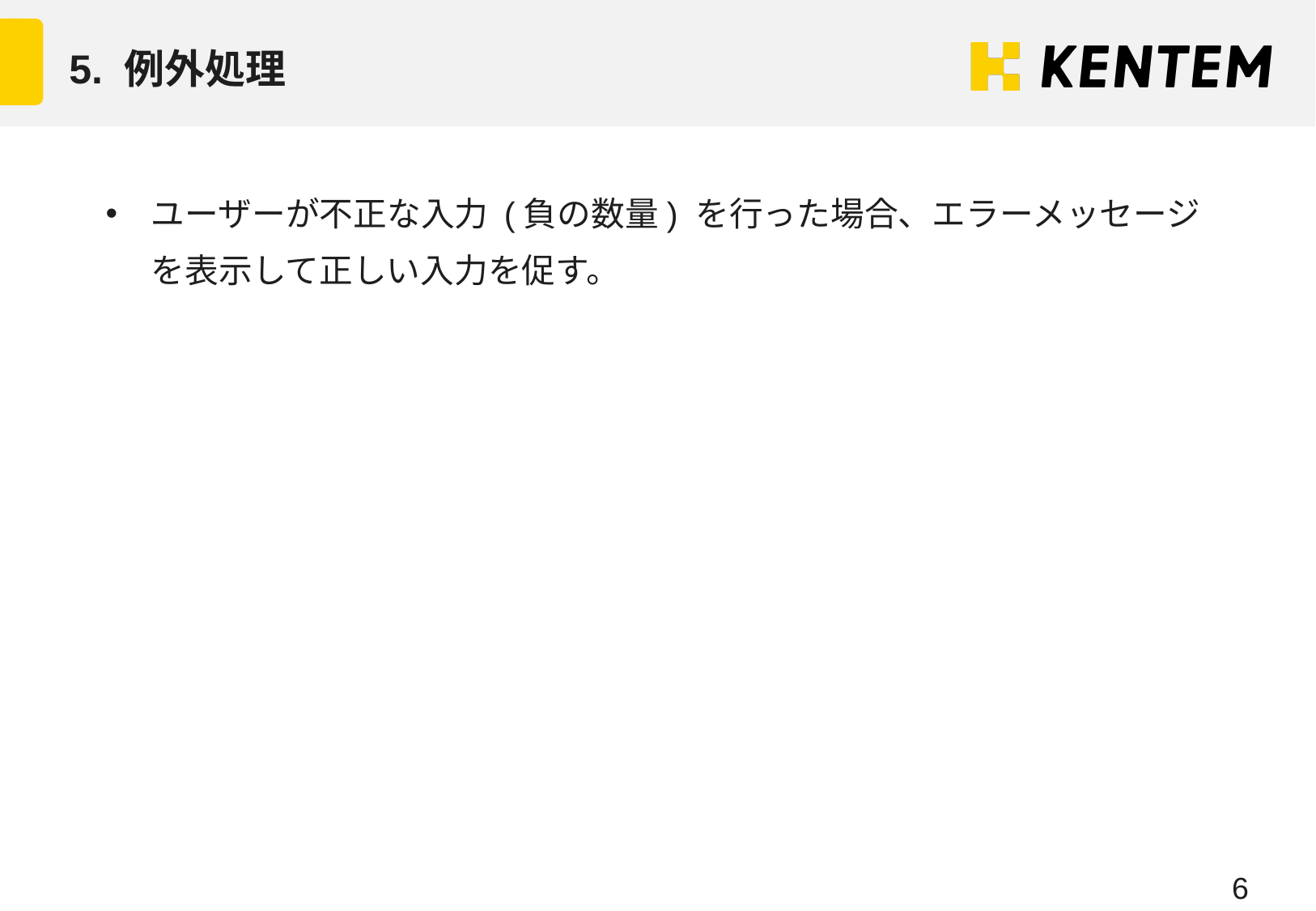

# 5. 例外処理
ユーザーが不正な入力 (負の数量) を行った場合、エラーメッセージを表示して正しい入力を促す。
6